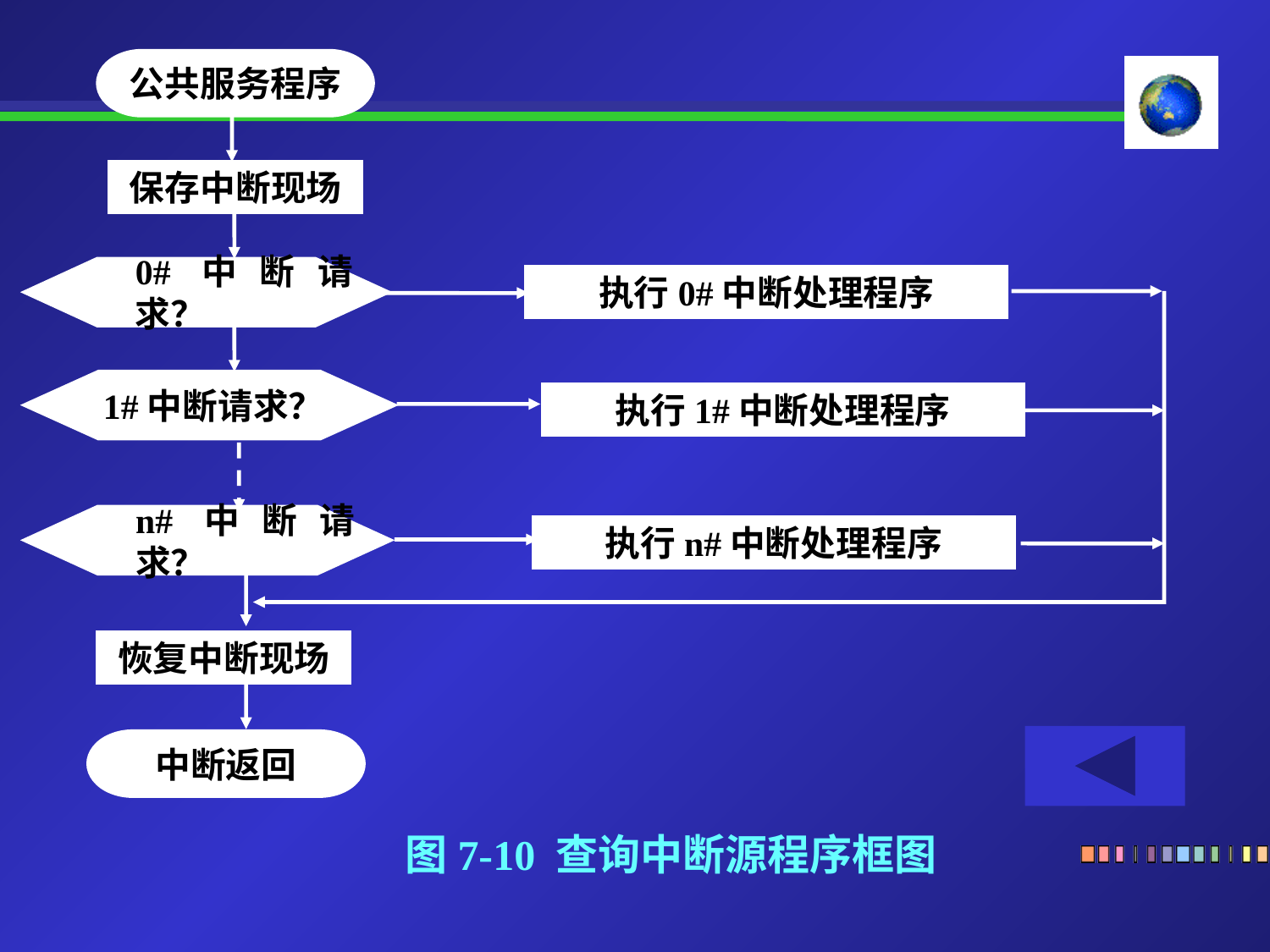

公共服务程序

保存中断现场

0#中断请求？
执行0#中断处理程序

1#中断请求？
执行1#中断处理程序

n#中断请求？
执行n#中断处理程序

恢复中断现场

中断返回
图7-10 查询中断源程序框图
37